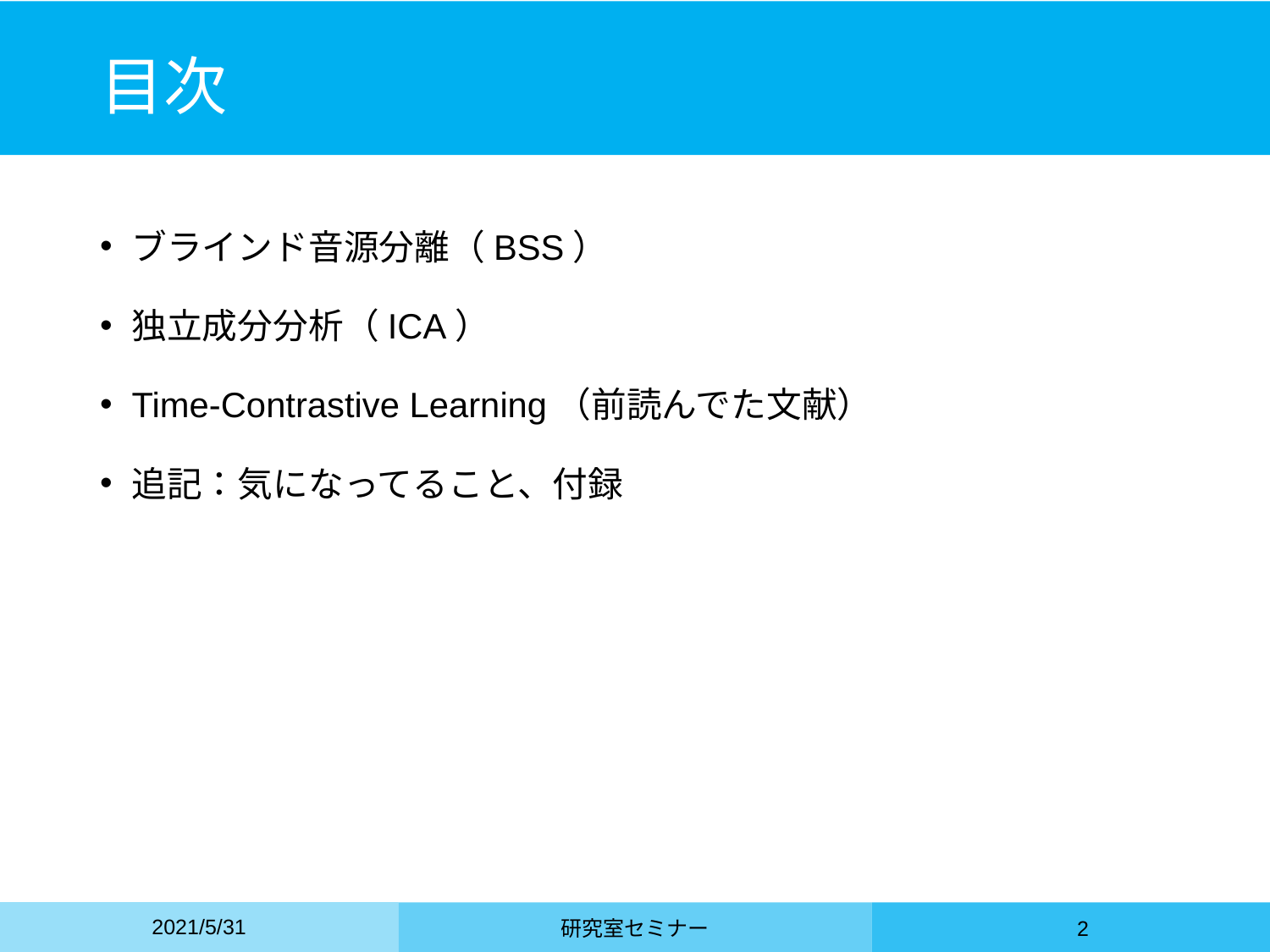

# 目次
ブラインド音源分離（BSS）
独立成分分析（ICA）
Time-Contrastive Learning（前読んでた文献）
追記：気になってること、付録
2021/5/31
研究室セミナー
2